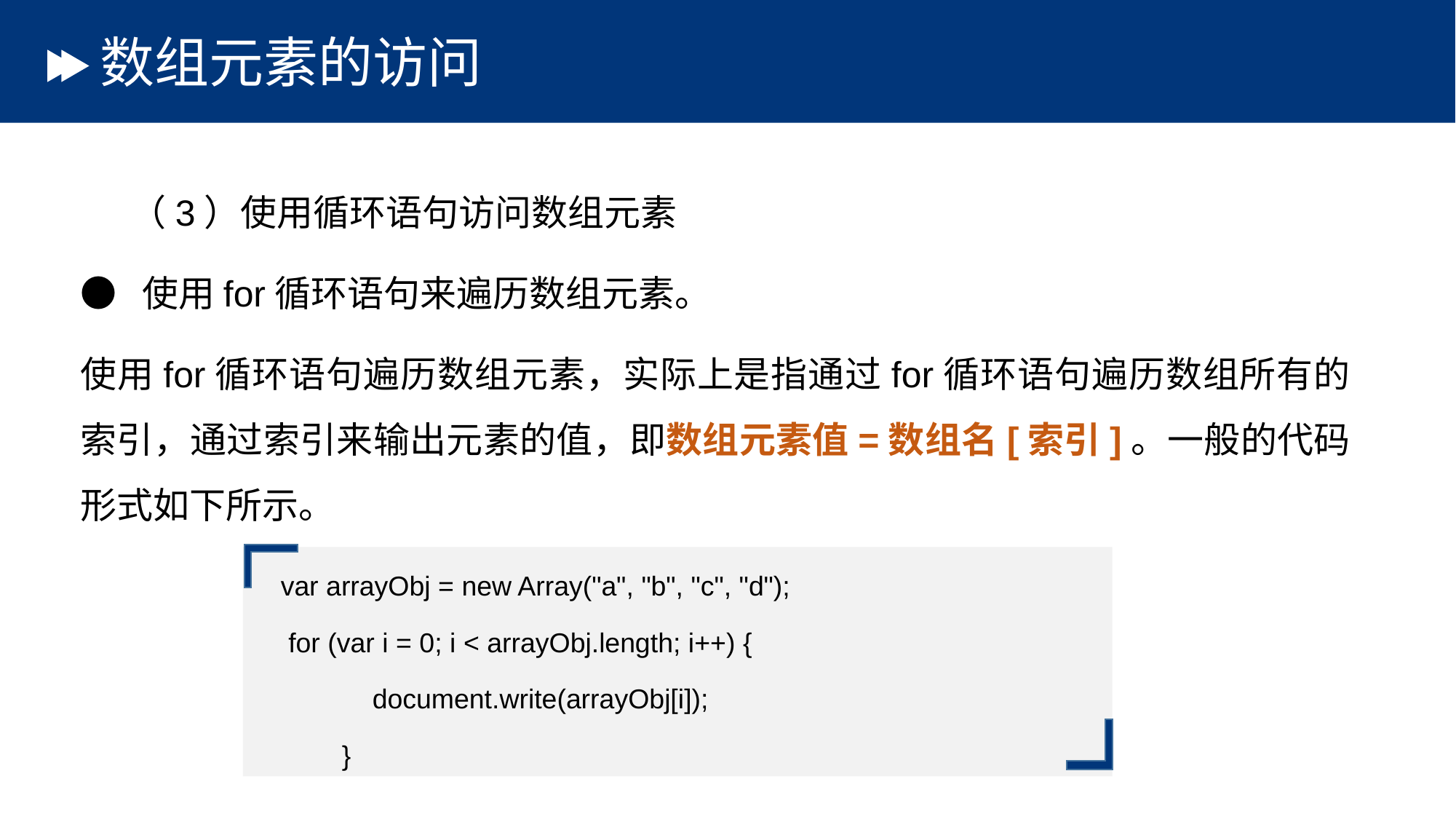

# 数组元素的访问
     （3）使用循环语句访问数组元素
●  使用for循环语句来遍历数组元素。
使用for循环语句遍历数组元素，实际上是指通过for循环语句遍历数组所有的索引，通过索引来输出元素的值，即数组元素值=数组名[索引]。一般的代码形式如下所示。

var arrayObj = new Array("a", "b", "c", "d");
 for (var i = 0; i < arrayObj.length; i++) {
            document.write(arrayObj[i]);
        }